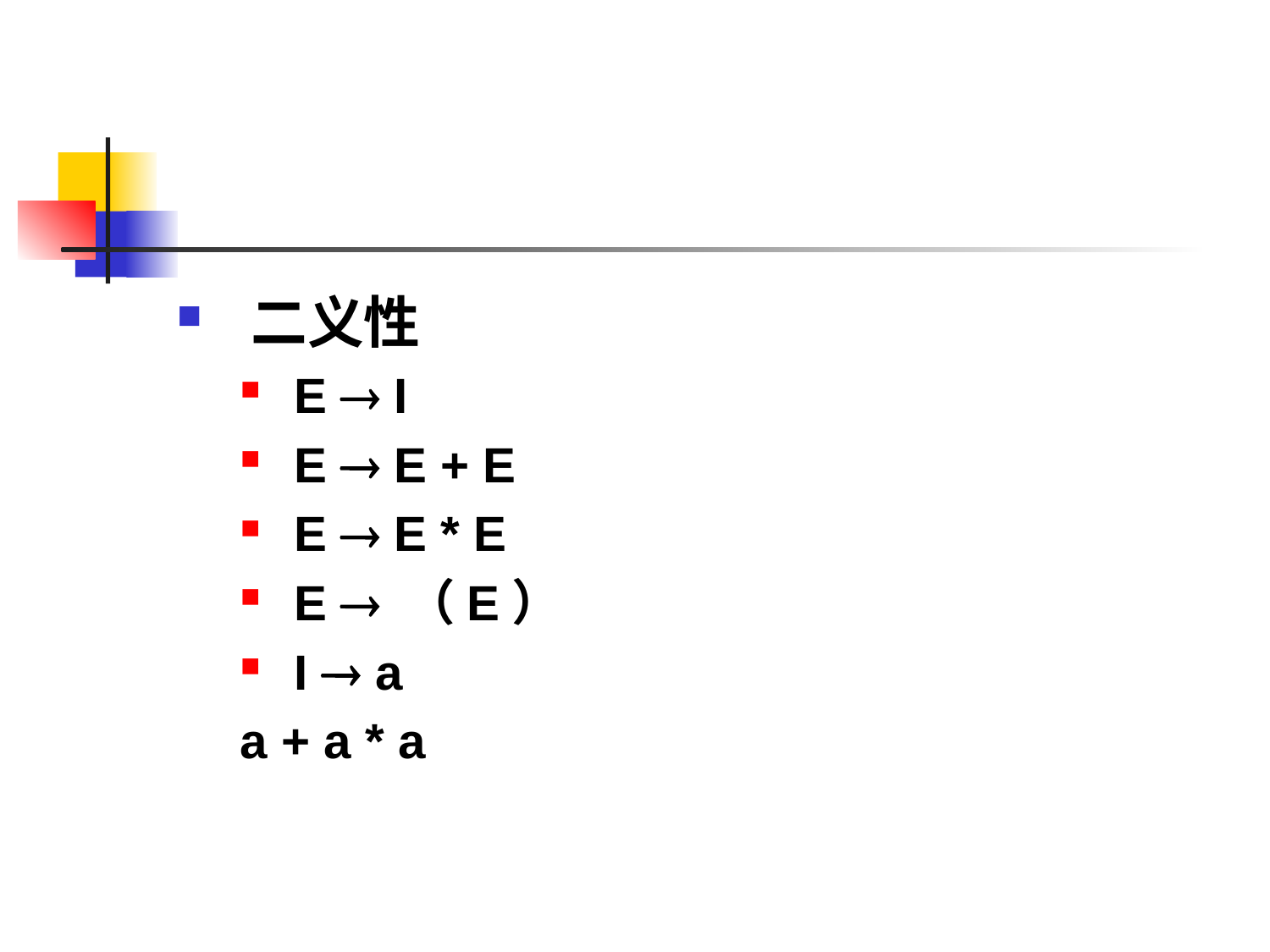

#
 二义性
 E → I
 E → E + E
 E → E * E
 E → （E）
 I → a
a + a * a